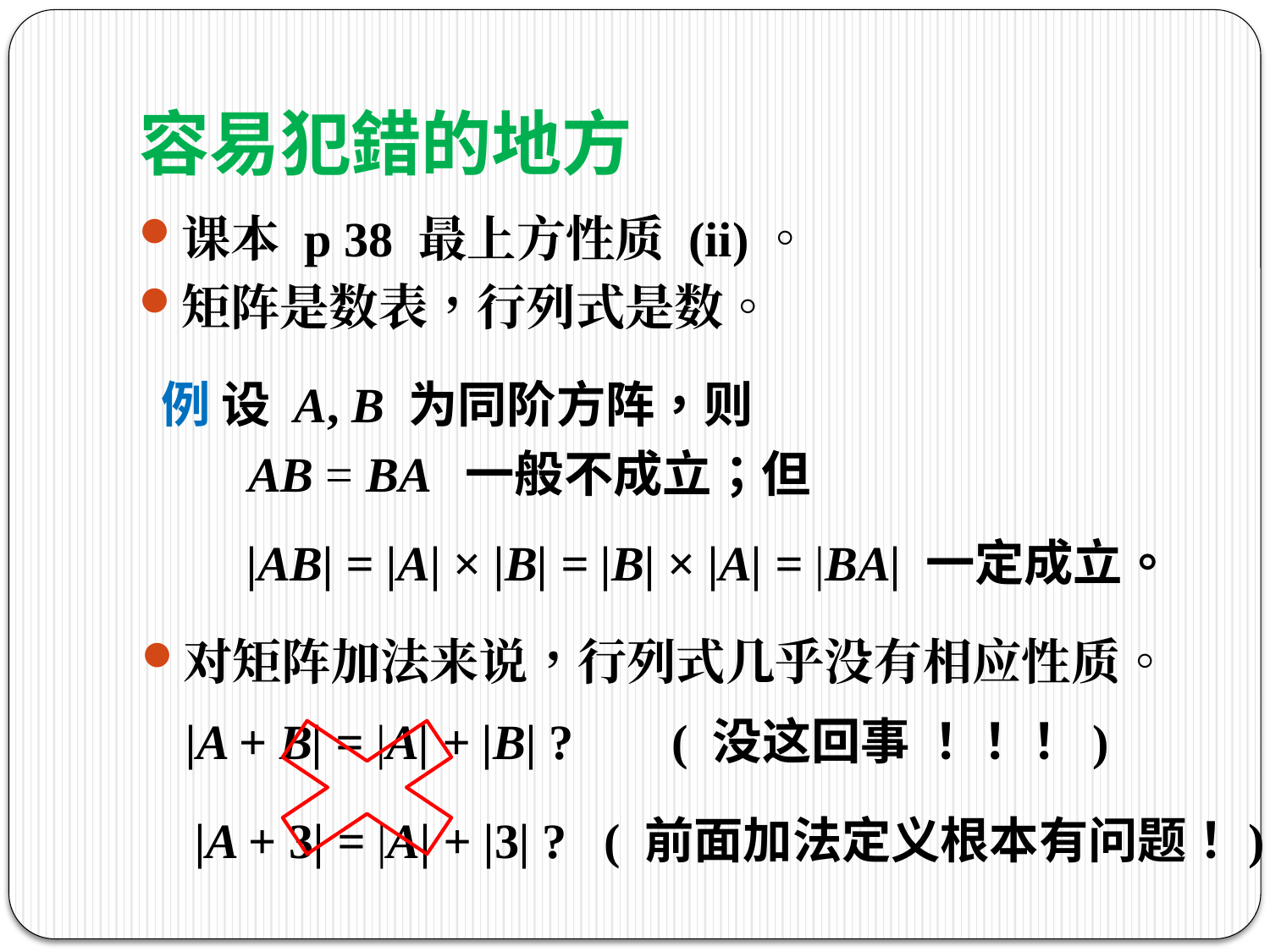

# 容易犯錯的地方
课本 p 38 最上方性质 (ii)。
矩阵是数表，行列式是数。
例 设 A, B 为同阶方阵，则
AB = BA  一般不成立；但
|AB| = |A| × |B| = |B| × |A| = |BA| 一定成立。
对矩阵加法来说，行列式几乎没有相应性质。

|A + B| = |A| + |B| ?        ( 没这回事 ！！！ )
|A + 3| = |A| + |3| ?   ( 前面加法定义根本有问题！)